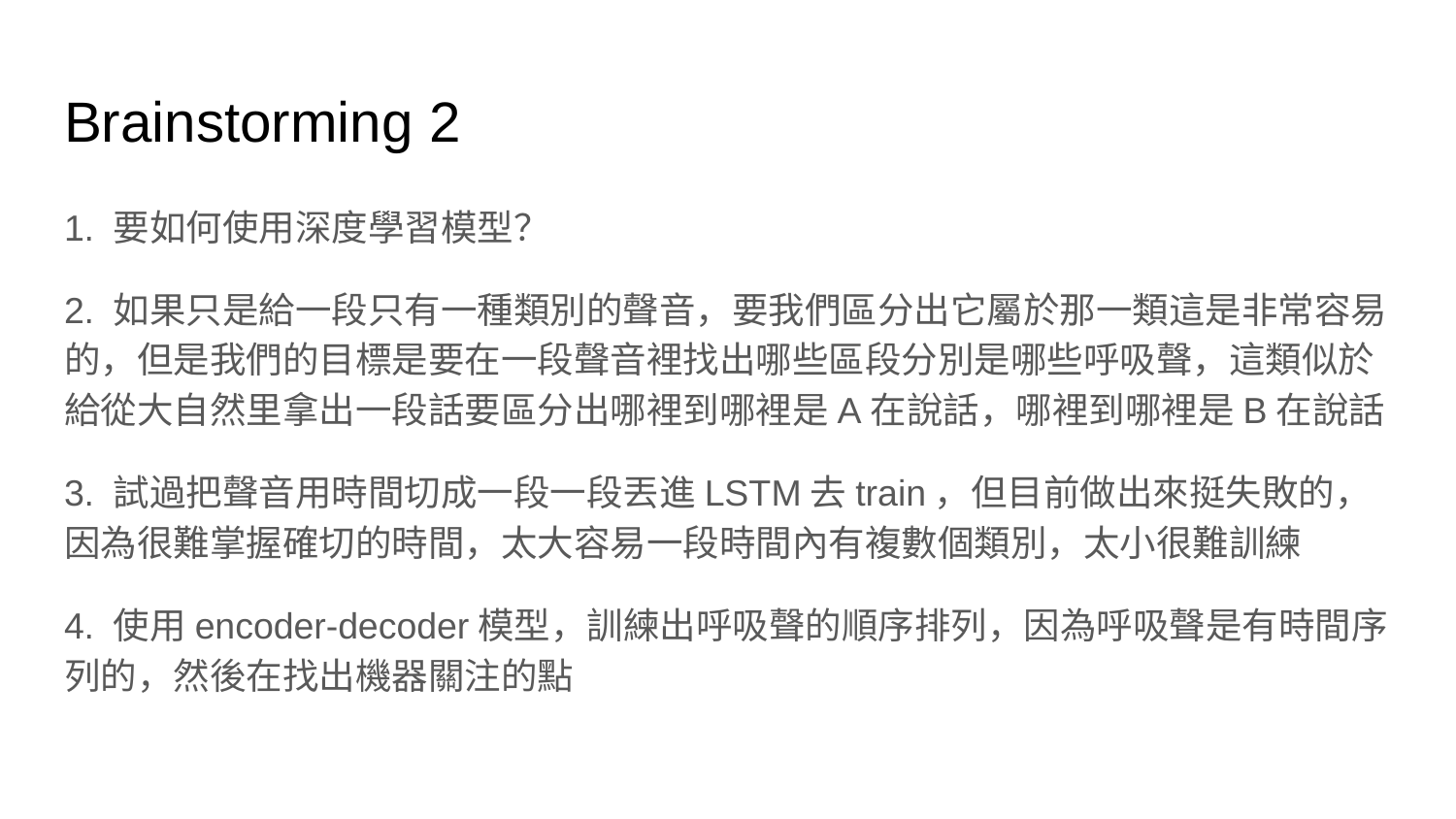

# Brainstorming 2
1. 要如何使用深度學習模型？
2. 如果只是給一段只有一種類別的聲音，要我們區分出它屬於那一類這是非常容易的，但是我們的目標是要在一段聲音裡找出哪些區段分別是哪些呼吸聲，這類似於給從大自然里拿出一段話要區分出哪裡到哪裡是A在說話，哪裡到哪裡是B在說話
3. 試過把聲音用時間切成一段一段丟進LSTM去train，但目前做出來挺失敗的，因為很難掌握確切的時間，太大容易一段時間內有複數個類別，太小很難訓練
4. 使用encoder-decoder模型，訓練出呼吸聲的順序排列，因為呼吸聲是有時間序列的，然後在找出機器關注的點